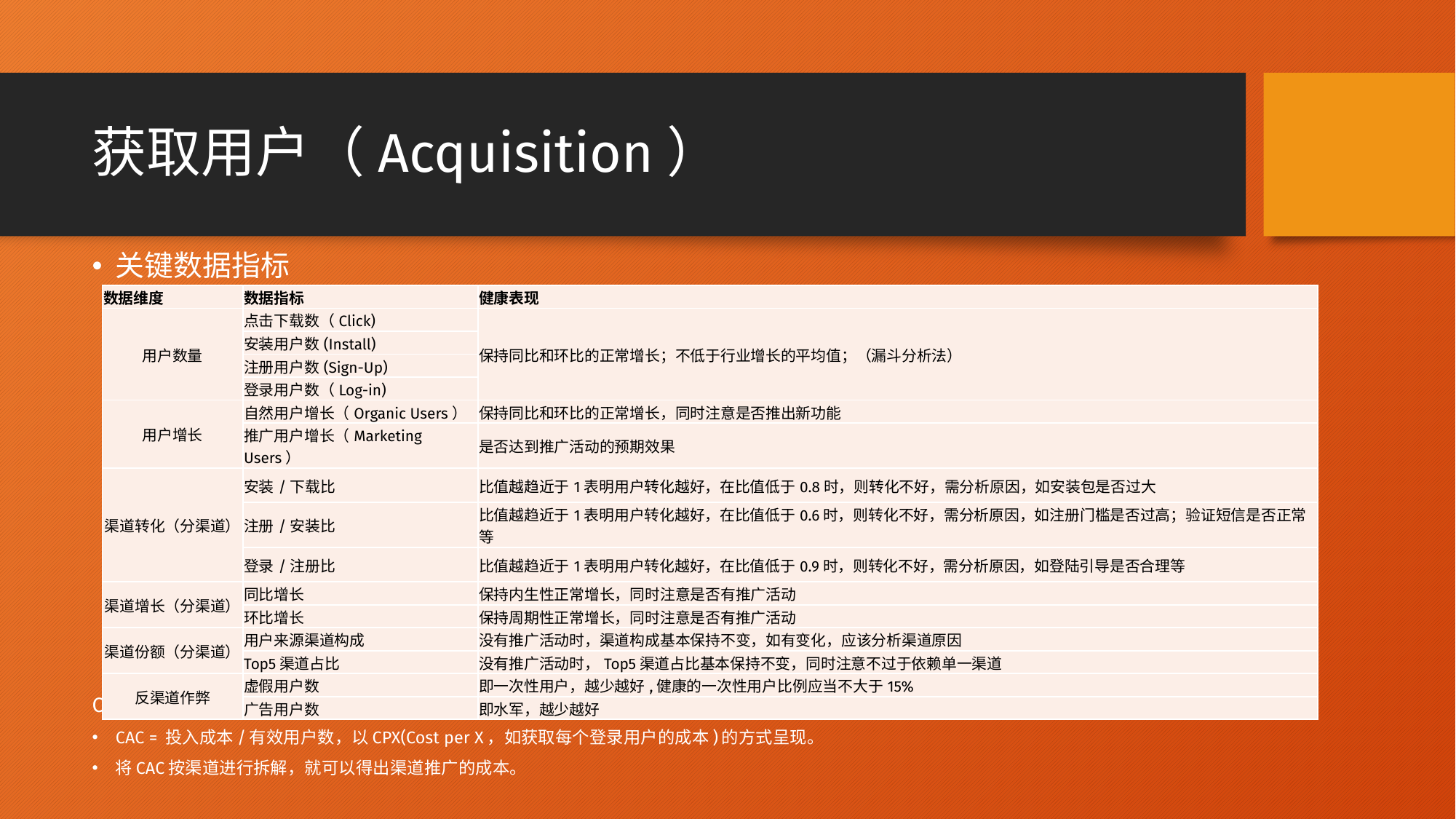

# 获取用户（Acquisition）
关键数据指标

CAC(Consumer Acquisition Cost) 用户获取成本
CAC = 投入成本/有效用户数，以CPX(Cost per X，如获取每个登录用户的成本)的方式呈现。
将CAC按渠道进行拆解，就可以得出渠道推广的成本。
| 数据维度 | 数据指标 | 健康表现 |
| --- | --- | --- |
| 用户数量 | 点击下载数（Click) | 保持同比和环比的正常增长；不低于行业增长的平均值；（漏斗分析法） |
|  | 安装用户数(Install) |  |
|  | 注册用户数(Sign-Up) |  |
|  | 登录用户数（Log-in) |  |
| 用户增长 | 自然用户增长（Organic Users） | 保持同比和环比的正常增长，同时注意是否推出新功能 |
|  | 推广用户增长（Marketing Users） | 是否达到推广活动的预期效果 |
| 渠道转化（分渠道） | 安装/下载比 | 比值越趋近于1表明用户转化越好，在比值低于0.8时，则转化不好，需分析原因，如安装包是否过大 |
|  | 注册/安装比 | 比值越趋近于1表明用户转化越好，在比值低于0.6时，则转化不好，需分析原因，如注册门槛是否过高；验证短信是否正常等 |
|  | 登录/注册比 | 比值越趋近于1表明用户转化越好，在比值低于0.9时，则转化不好，需分析原因，如登陆引导是否合理等 |
| 渠道增长（分渠道） | 同比增长 | 保持内生性正常增长，同时注意是否有推广活动 |
|  | 环比增长 | 保持周期性正常增长，同时注意是否有推广活动 |
| 渠道份额（分渠道） | 用户来源渠道构成 | 没有推广活动时，渠道构成基本保持不变，如有变化，应该分析渠道原因 |
|  | Top5渠道占比 | 没有推广活动时，Top5渠道占比基本保持不变，同时注意不过于依赖单一渠道 |
| 反渠道作弊 | 虚假用户数 | 即一次性用户，越少越好,健康的一次性用户比例应当不大于15% |
|  | 广告用户数 | 即水军，越少越好 |